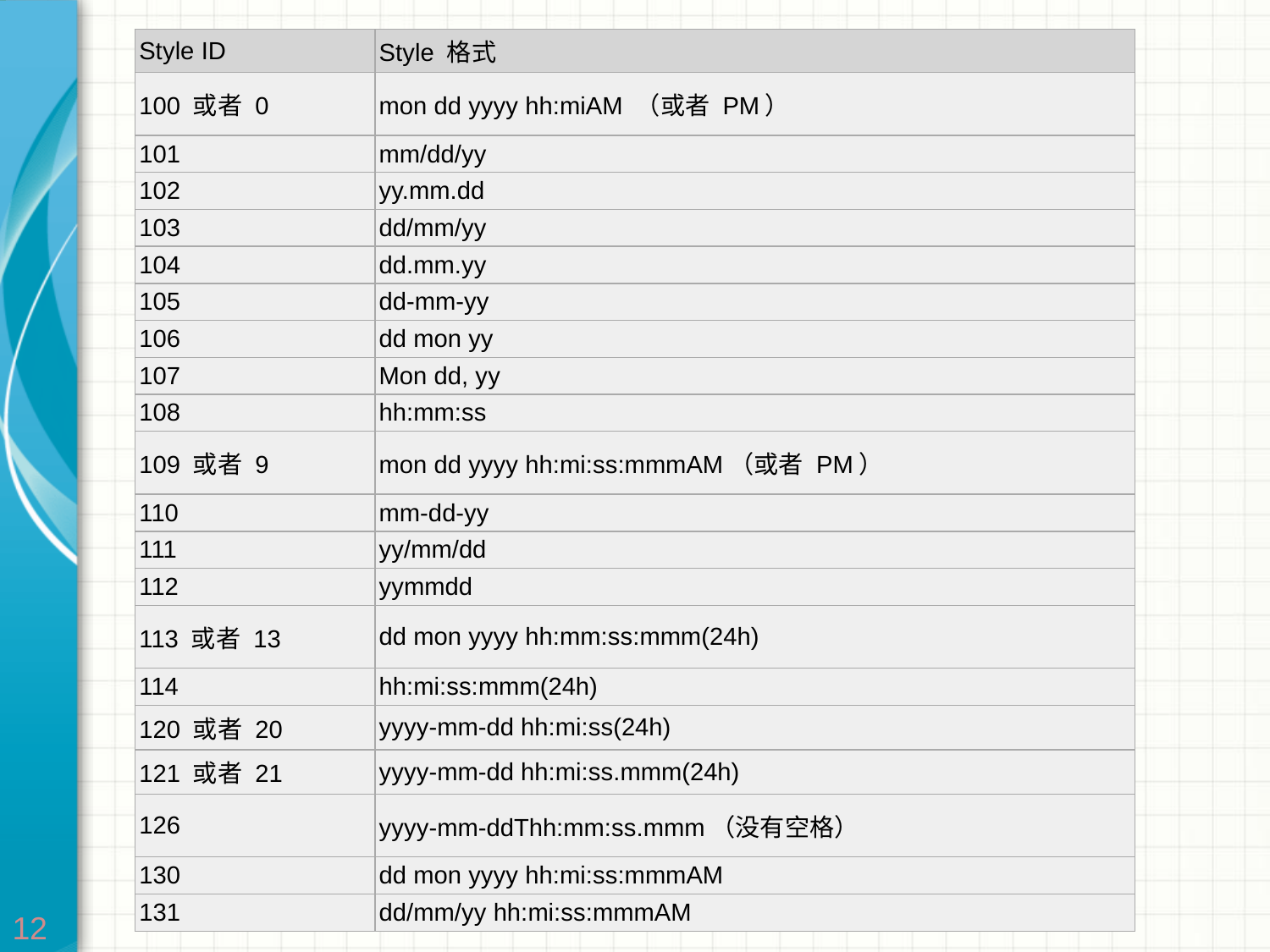

| Style ID | Style 格式 |
| --- | --- |
| 100 或者 0 | mon dd yyyy hh:miAM （或者 PM） |
| 101 | mm/dd/yy |
| 102 | yy.mm.dd |
| 103 | dd/mm/yy |
| 104 | dd.mm.yy |
| 105 | dd-mm-yy |
| 106 | dd mon yy |
| 107 | Mon dd, yy |
| 108 | hh:mm:ss |
| 109 或者 9 | mon dd yyyy hh:mi:ss:mmmAM（或者 PM） |
| 110 | mm-dd-yy |
| 111 | yy/mm/dd |
| 112 | yymmdd |
| 113 或者 13 | dd mon yyyy hh:mm:ss:mmm(24h) |
| 114 | hh:mi:ss:mmm(24h) |
| 120 或者 20 | yyyy-mm-dd hh:mi:ss(24h) |
| 121 或者 21 | yyyy-mm-dd hh:mi:ss.mmm(24h) |
| 126 | yyyy-mm-ddThh:mm:ss.mmm（没有空格） |
| 130 | dd mon yyyy hh:mi:ss:mmmAM |
| 131 | dd/mm/yy hh:mi:ss:mmmAM |
12